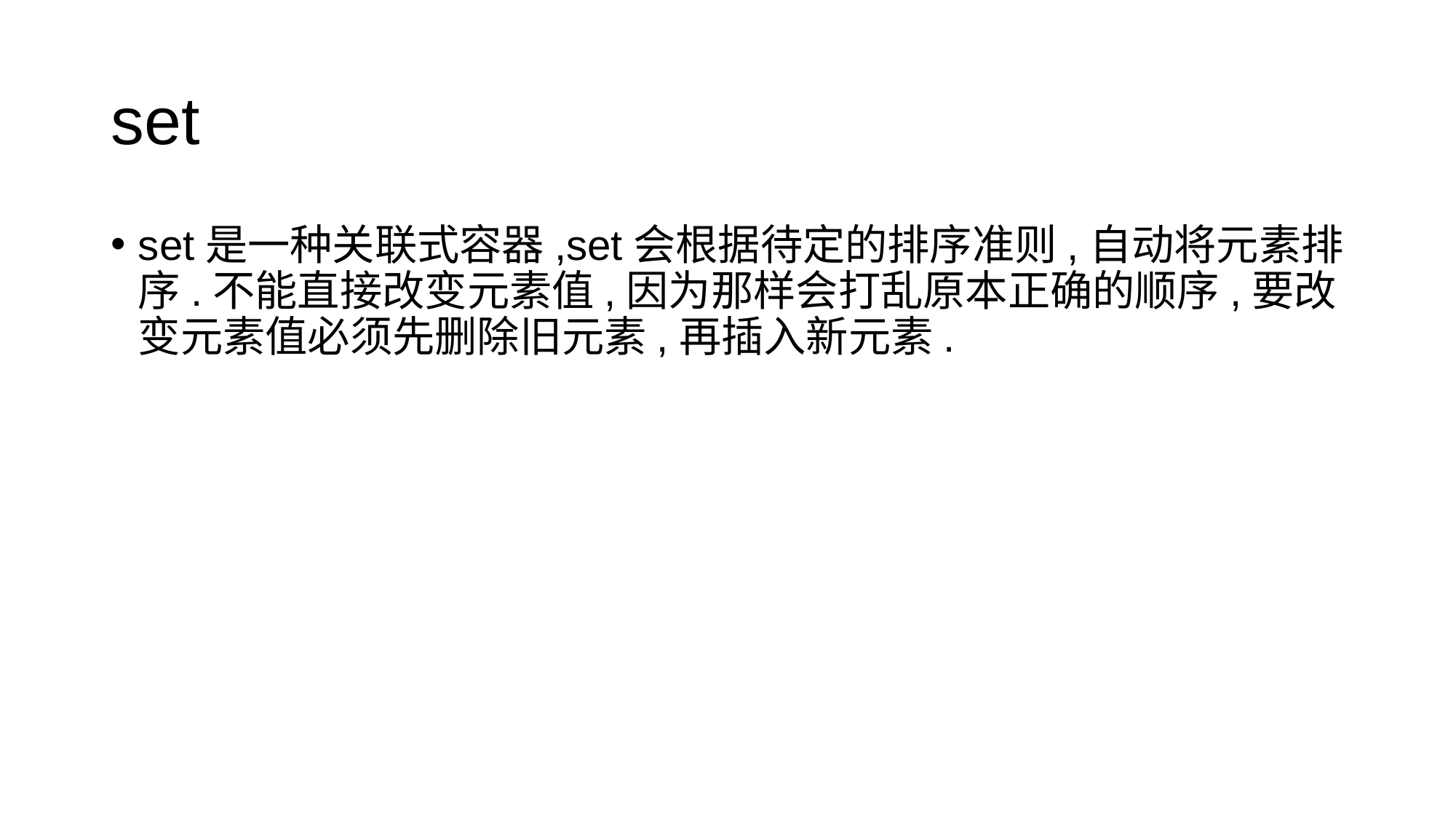

# set
set是一种关联式容器,set会根据待定的排序准则,自动将元素排序.不能直接改变元素值,因为那样会打乱原本正确的顺序,要改变元素值必须先删除旧元素,再插入新元素.